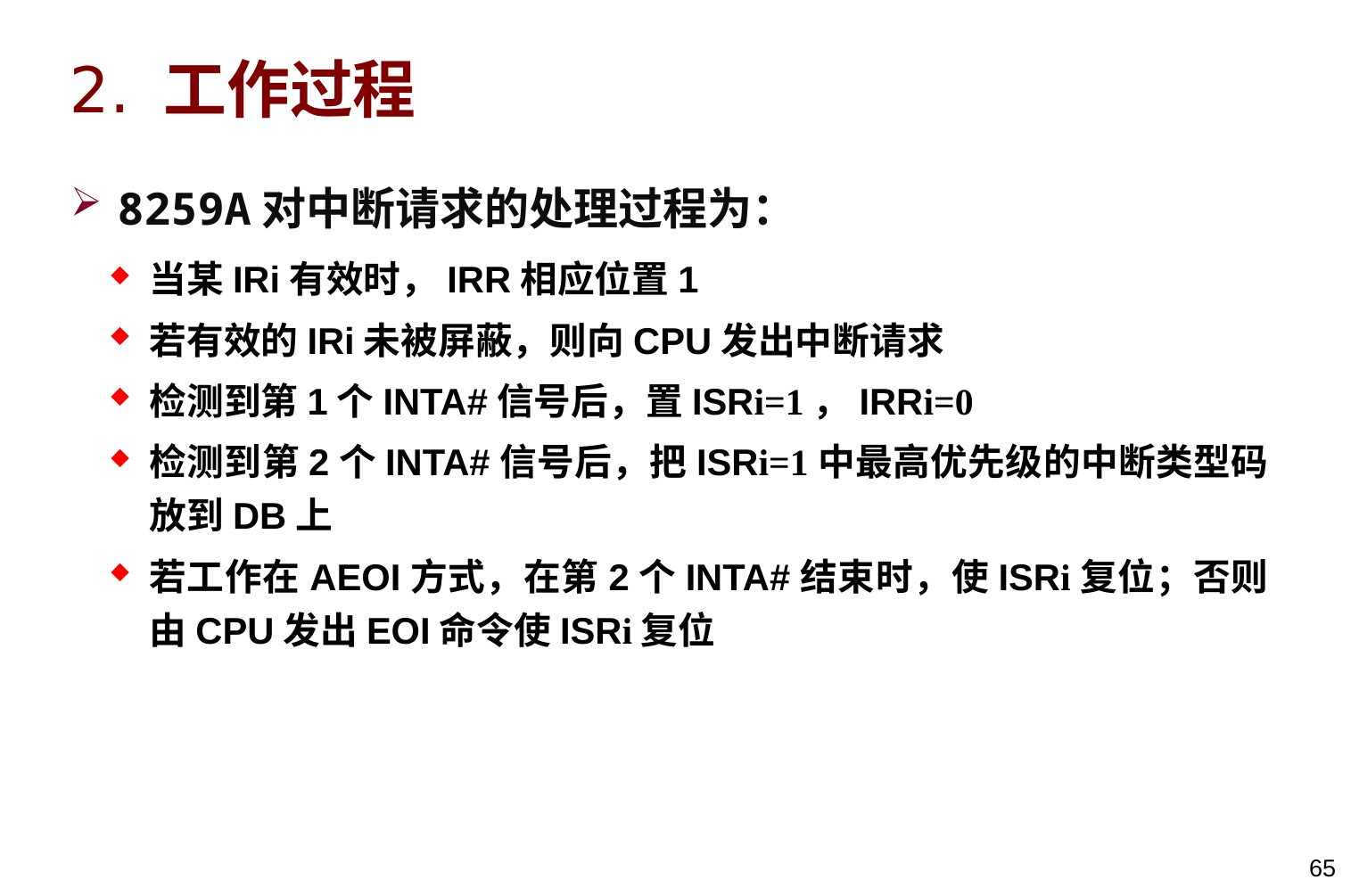

# 2. 工作过程
8259A对中断请求的处理过程为：
当某IRi有效时，IRR相应位置1
若有效的IRi未被屏蔽，则向CPU发出中断请求
检测到第1个INTA#信号后，置ISRi=1，IRRi=0
检测到第2个INTA#信号后，把ISRi=1中最高优先级的中断类型码放到DB上
若工作在AEOI方式，在第2个INTA#结束时，使ISRi复位；否则由CPU发出EOI命令使ISRi复位
65